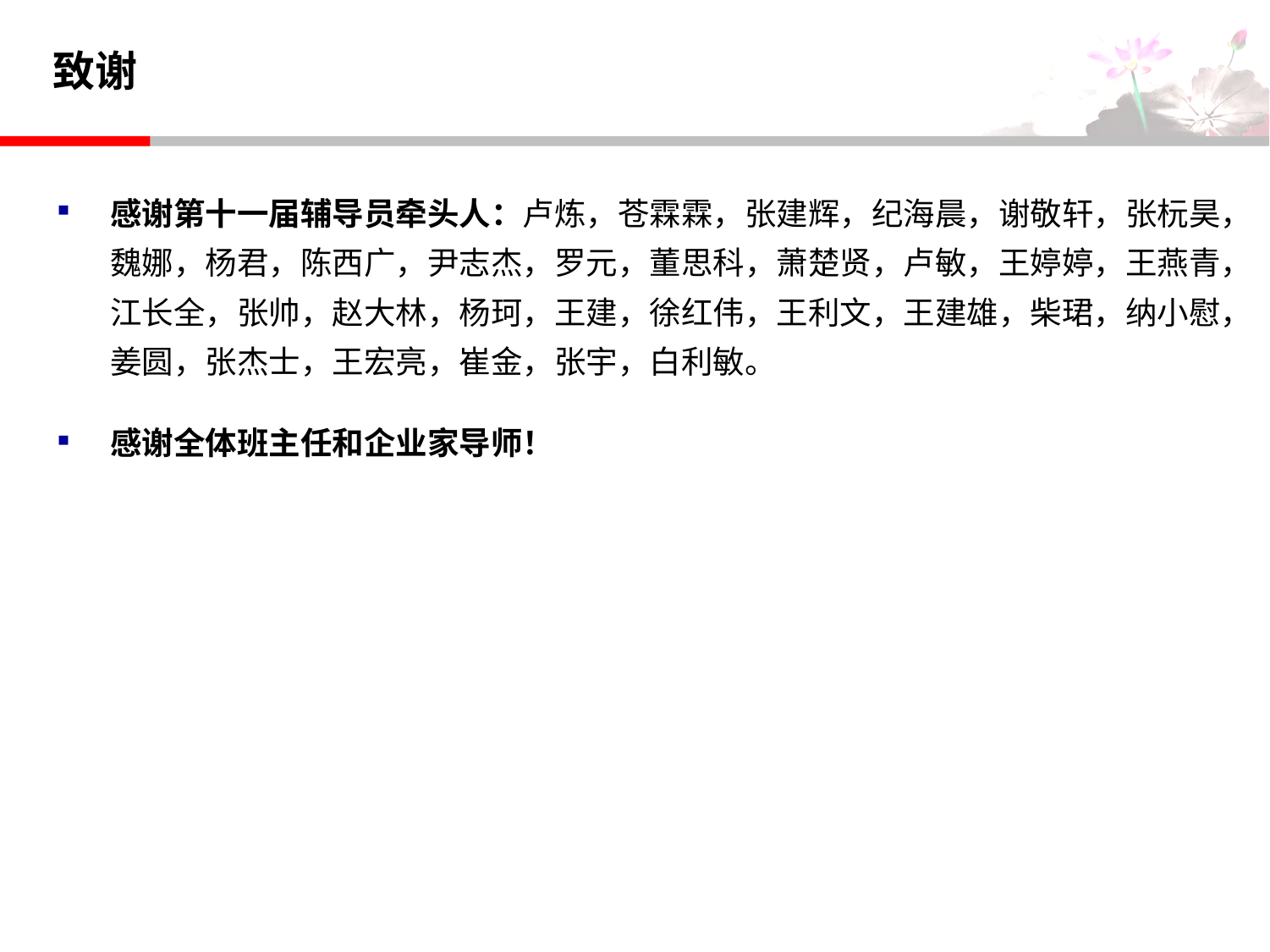

致谢
感谢第十一届辅导员牵头人：卢炼，苍霖霖，张建辉，纪海晨，谢敬轩，张杬昊，魏娜，杨君，陈西广，尹志杰，罗元，董思科，萧楚贤，卢敏，王婷婷，王燕青，江长全，张帅，赵大林，杨珂，王建，徐红伟，王利文，王建雄，柴珺，纳小慰，姜圆，张杰士，王宏亮，崔金，张宇，白利敏。
感谢全体班主任和企业家导师！